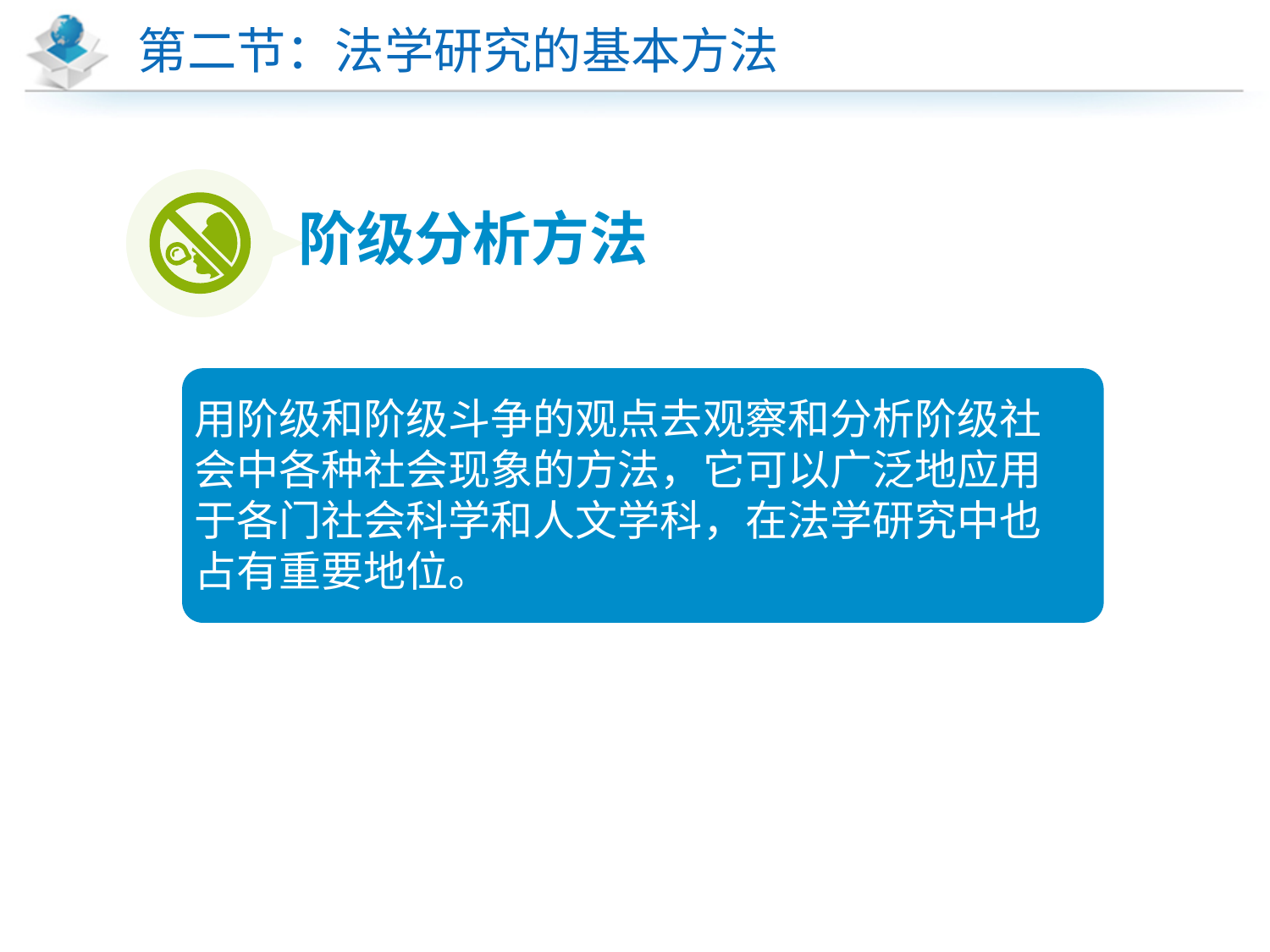

# 第二节：法学研究的基本方法

阶级分析方法

用阶级和阶级斗争的观点去观察和分析阶级社会中各种社会现象的方法，它可以广泛地应用于各门社会科学和人文学科，在法学研究中也占有重要地位。